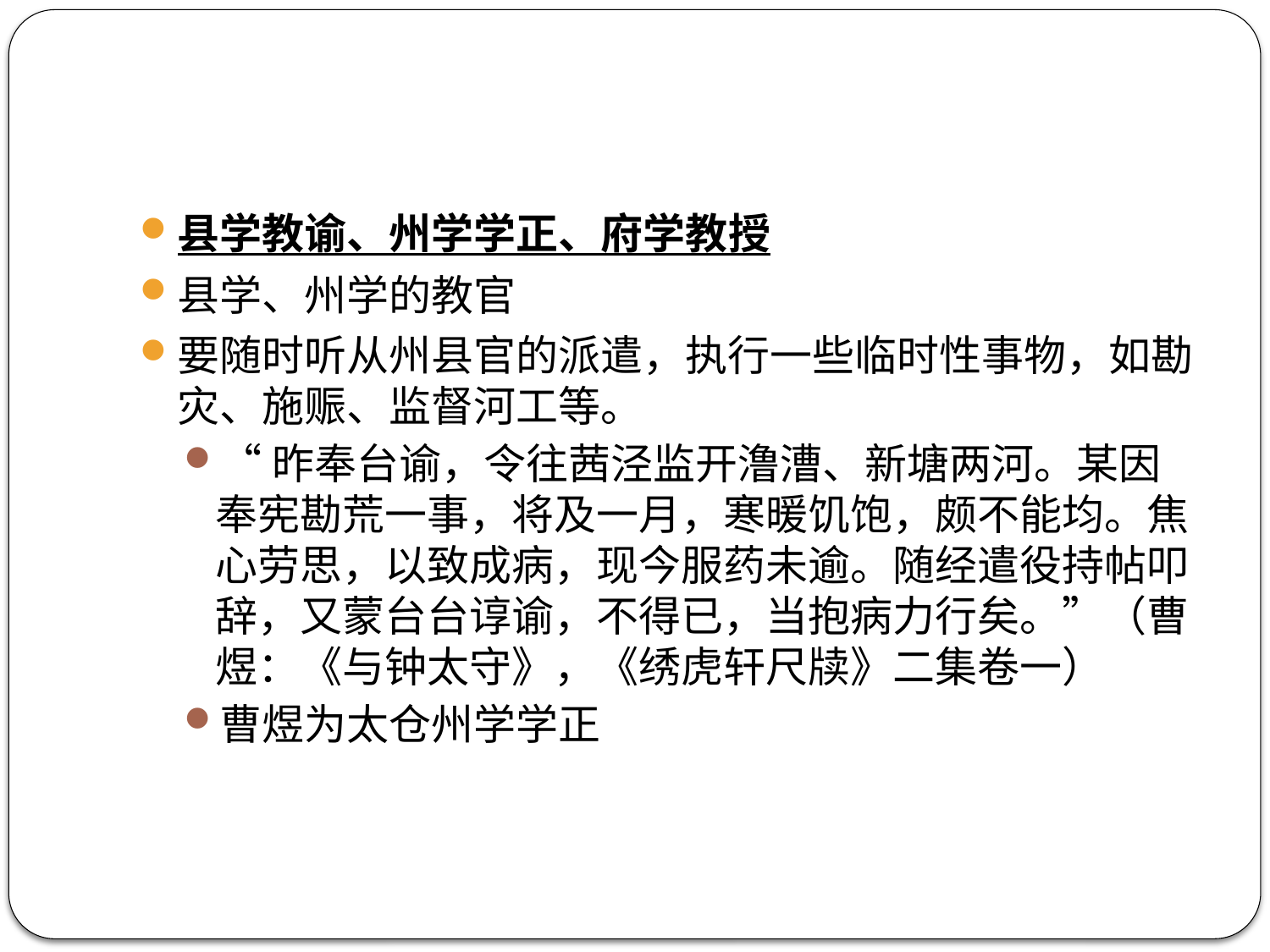

#
县学教谕、州学学正、府学教授
县学、州学的教官
要随时听从州县官的派遣，执行一些临时性事物，如勘灾、施赈、监督河工等。
“昨奉台谕，令往茜泾监开澛漕、新塘两河。某因奉宪勘荒一事，将及一月，寒暖饥饱，颇不能均。焦心劳思，以致成病，现今服药未逾。随经遣役持帖叩辞，又蒙台台谆谕，不得已，当抱病力行矣。”（曹煜：《与钟太守》，《绣虎轩尺牍》二集卷一）
曹煜为太仓州学学正